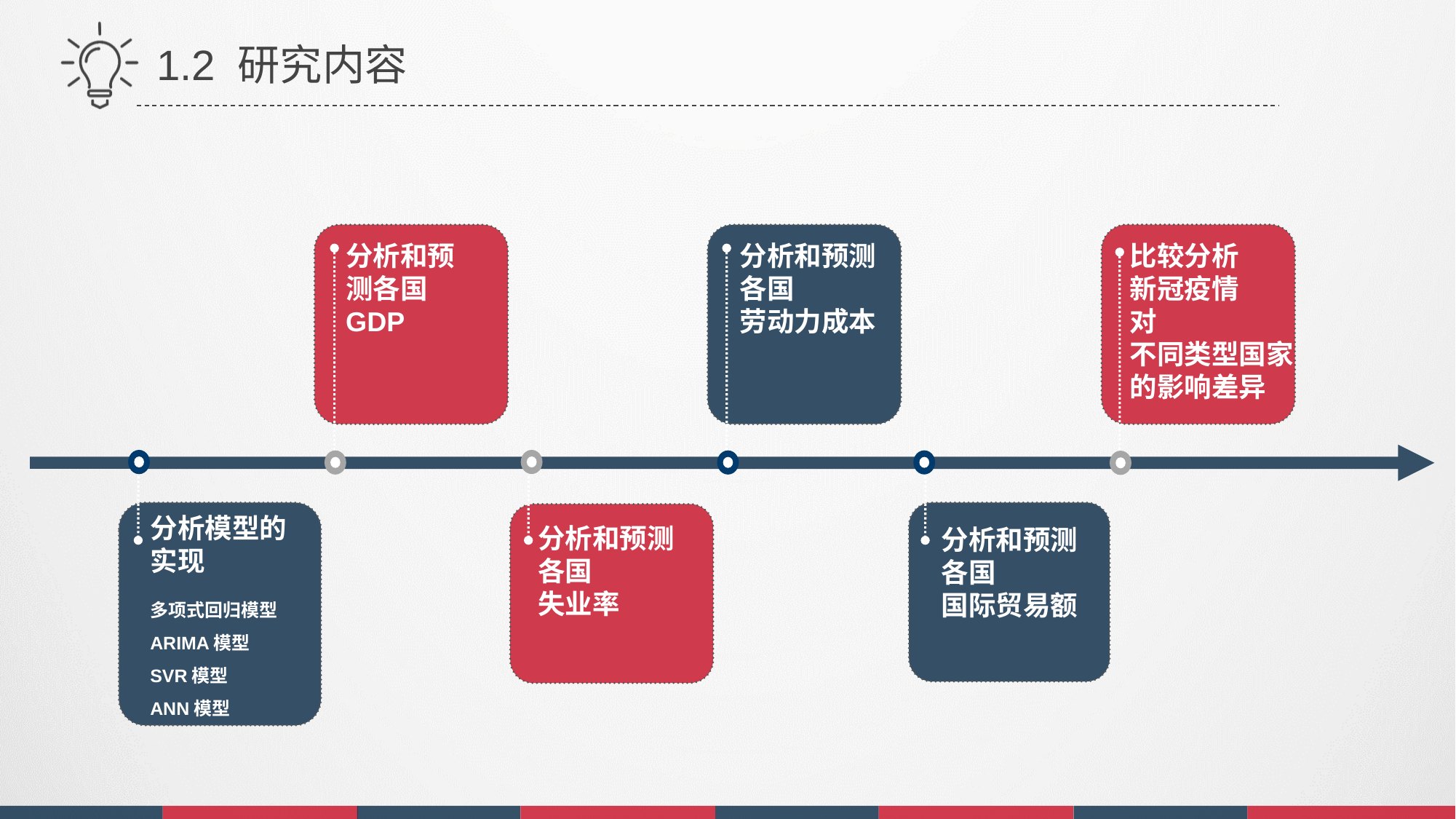

1.2 研究内容

分析和预测各国
劳动力成本
比较分析
新冠疫情
对
不同类型国家
的影响差异
分析和预测各国GDP

分析模型的实现
分析和预测
各国
失业率
分析和预测
各国
国际贸易额
多项式回归模型
ARIMA模型
SVR模型
ANN模型